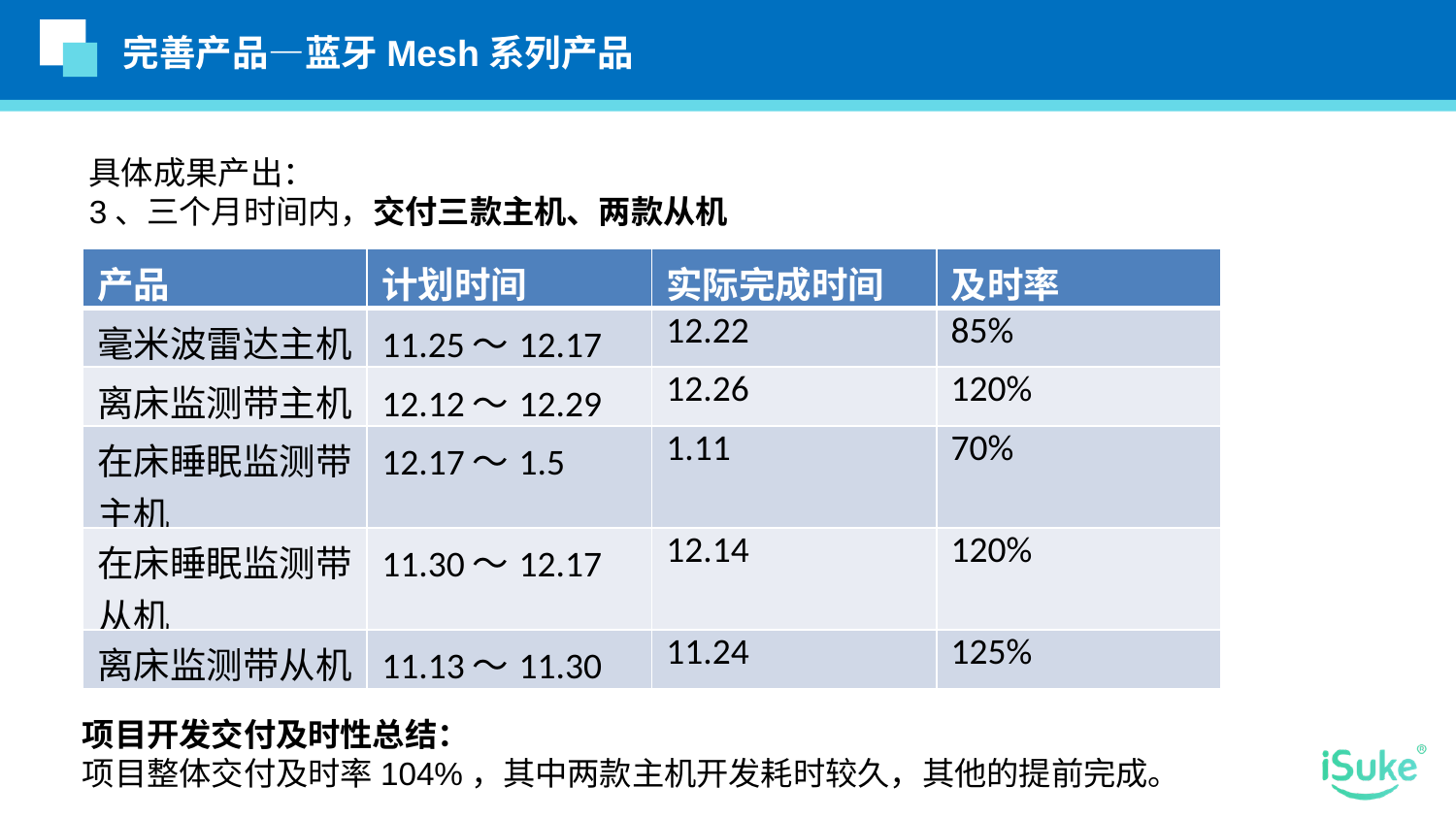

完善产品—蓝牙Mesh系列产品

具体成果产出：
3、三个月时间内，交付三款主机、两款从机

| 产品 | 计划时间 | 实际完成时间 | 及时率 |
| --- | --- | --- | --- |
| 毫米波雷达主机 | 11.25～12.17 | 12.22 | 85% |
| 离床监测带主机 | 12.12～12.29 | 12.26 | 120% |
| 在床睡眠监测带主机 | 12.17～1.5 | 1.11 | 70% |
| 在床睡眠监测带从机 | 11.30～12.17 | 12.14 | 120% |
| 离床监测带从机 | 11.13～11.30 | 11.24 | 125% |
项目开发交付及时性总结：
项目整体交付及时率104%，其中两款主机开发耗时较久，其他的提前完成。